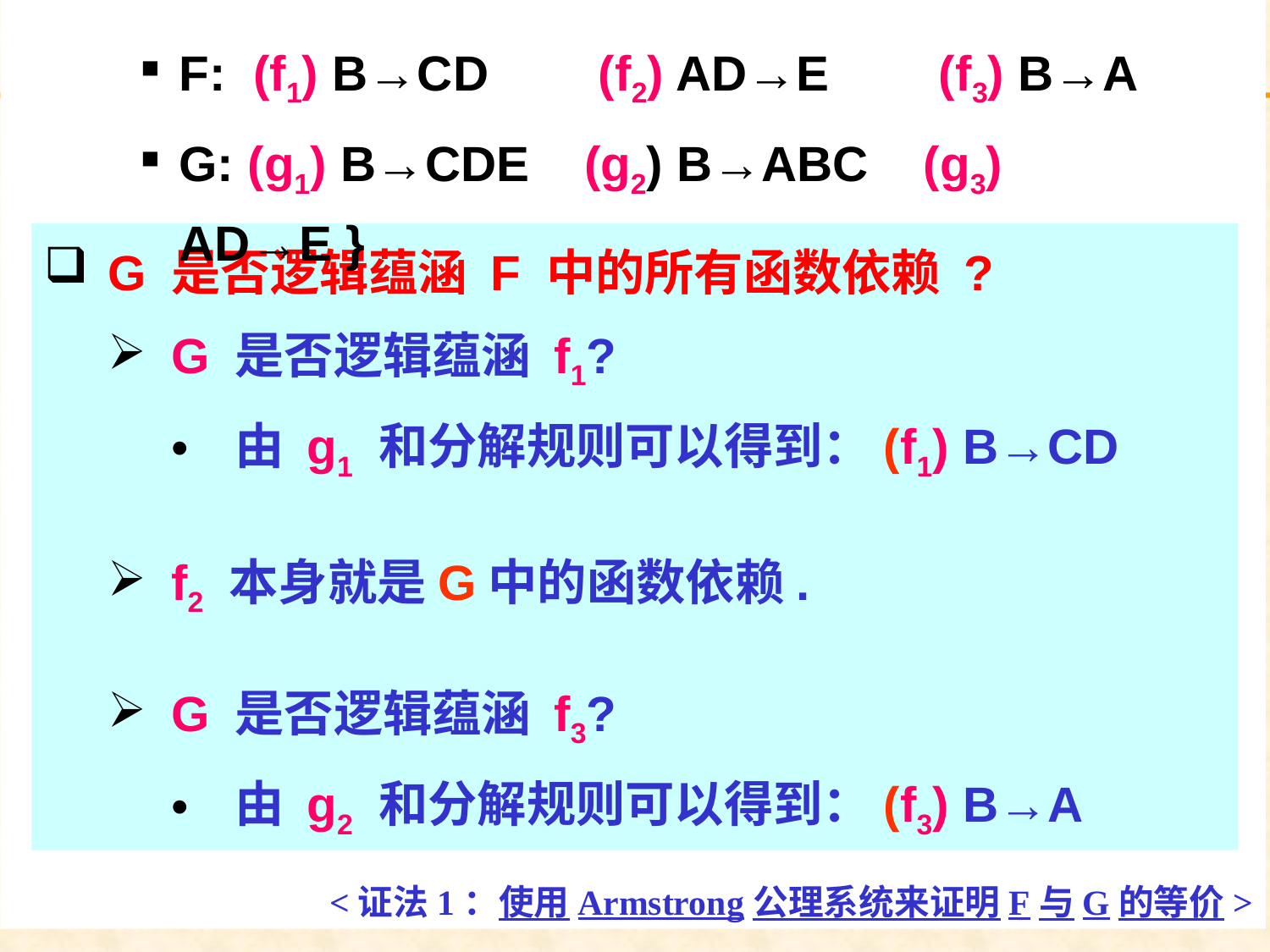

<证法1：使用Armstrong公理系统来证明F与G的等价>
F:  (f1) B→CD        (f2) AD→E        (f3) B→A
G: (g1) B→CDE    (g2) B→ABC    (g3) AD→E }
G 是否逻辑蕴涵 F 中的所有函数依赖 ?
G 是否逻辑蕴涵 f1?
由 g1 和分解规则可以得到：(f1) B→CD

f2 本身就是G中的函数依赖.

G 是否逻辑蕴涵 f3?
由 g2 和分解规则可以得到：(f3) B→A